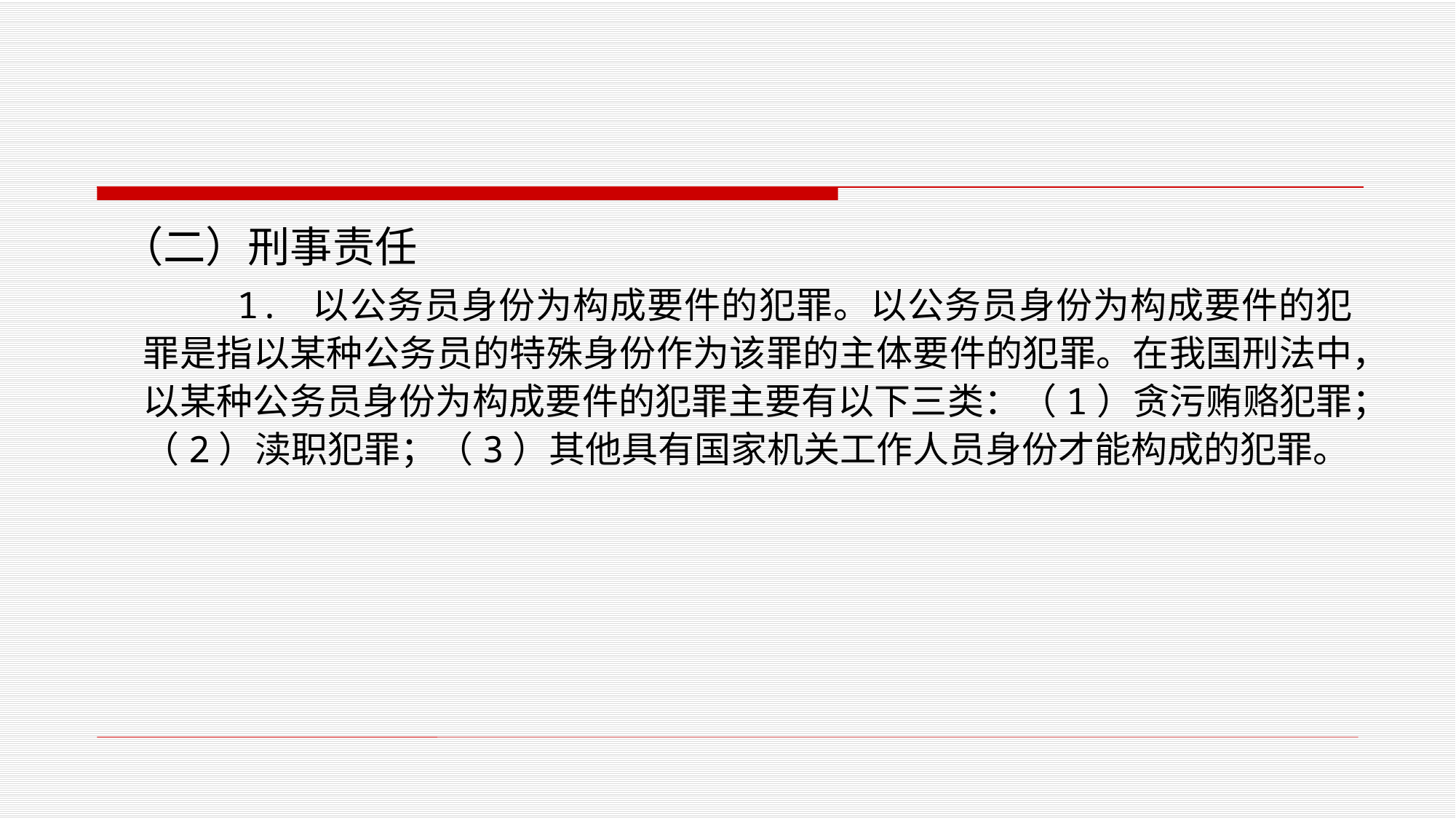

#
 （二）刑事责任
      1. 以公务员身份为构成要件的犯罪。以公务员身份为构成要件的犯罪是指以某种公务员的特殊身份作为该罪的主体要件的犯罪。在我国刑法中，以某种公务员身份为构成要件的犯罪主要有以下三类：（1）贪污贿赂犯罪；（2）渎职犯罪；（3）其他具有国家机关工作人员身份才能构成的犯罪。